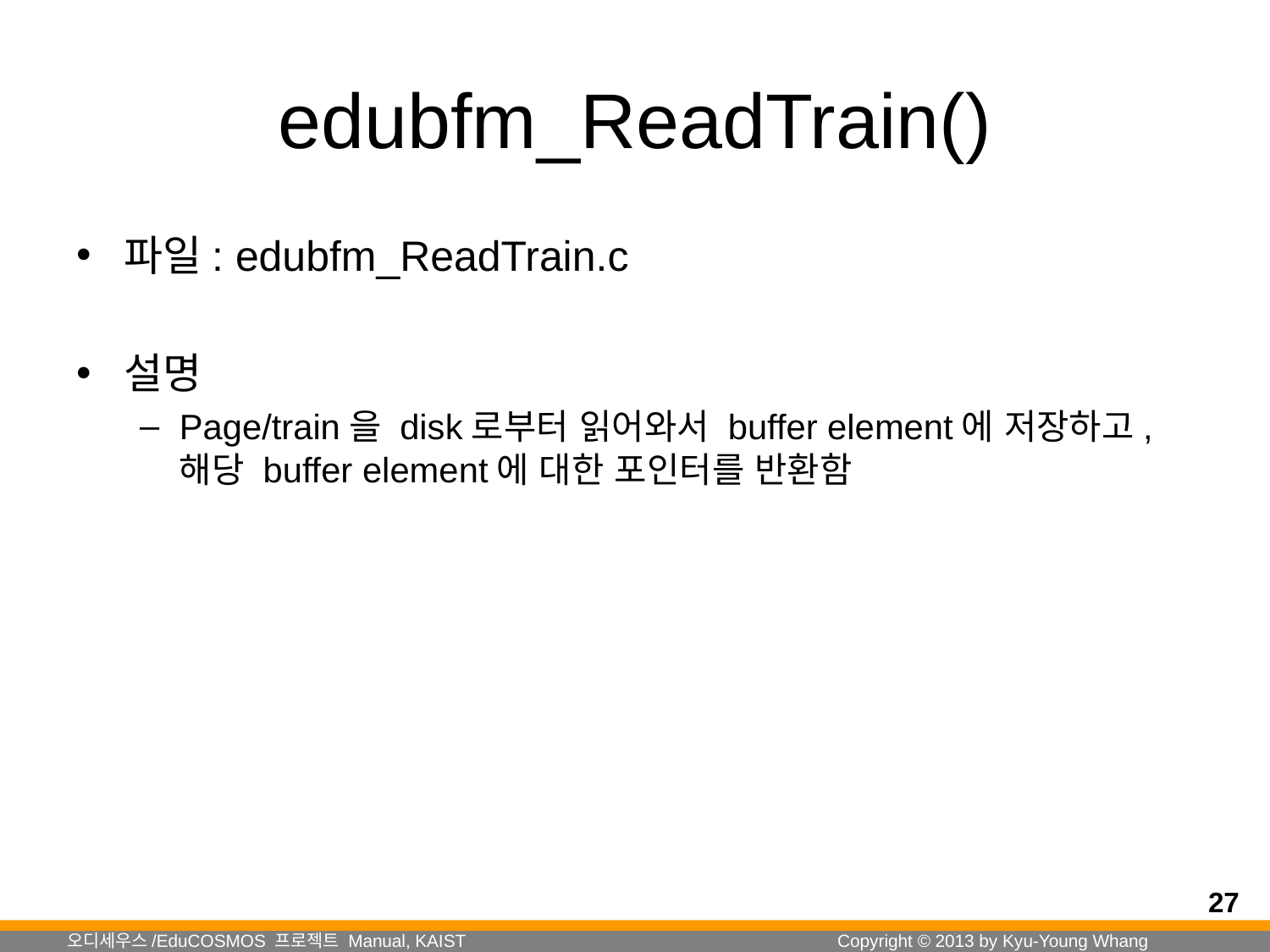

# edubfm_ReadTrain()
파일: edubfm_ReadTrain.c

설명
Page/train을 disk로부터 읽어와서 buffer element에 저장하고, 해당 buffer element에 대한 포인터를 반환함